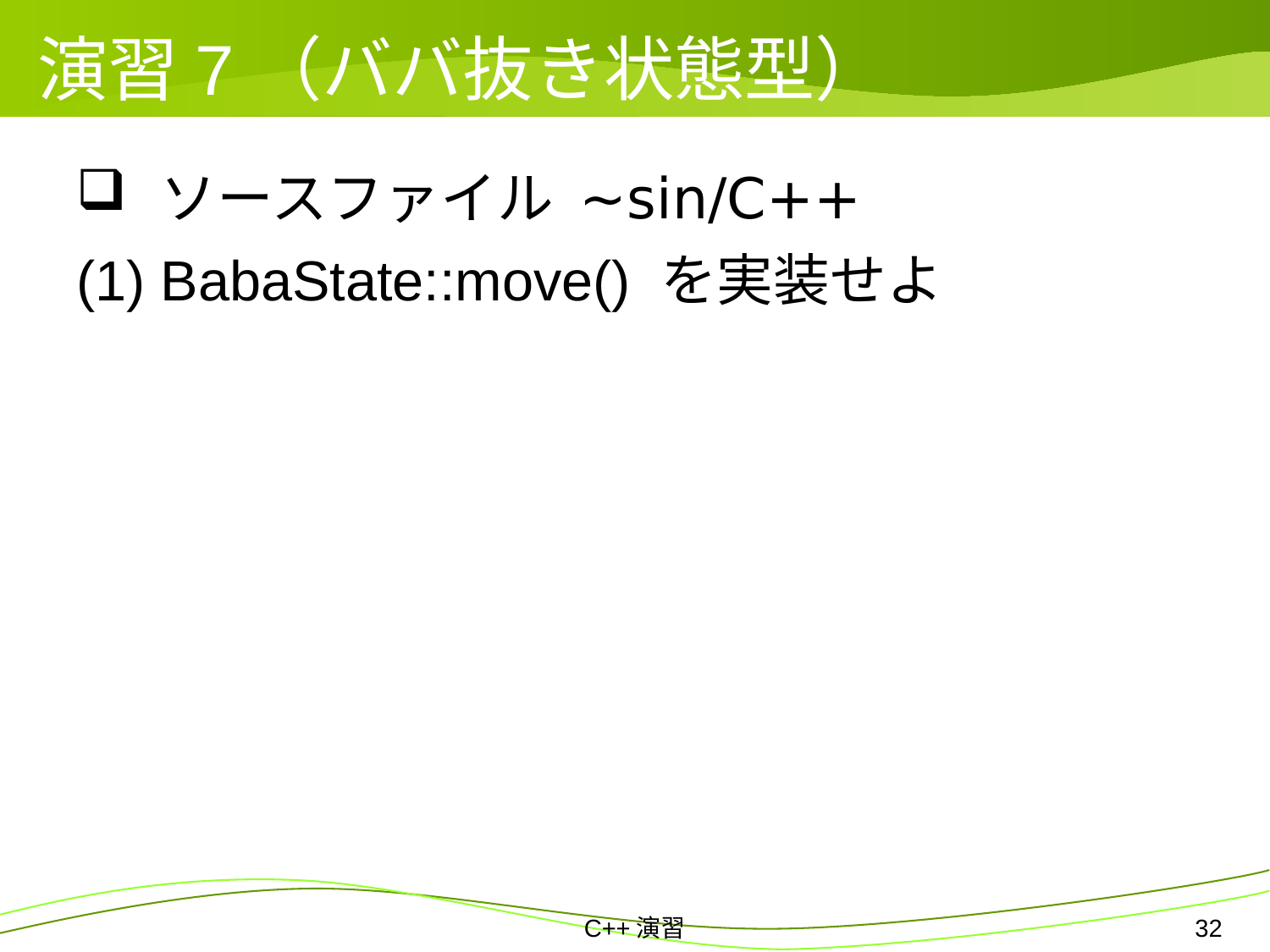

# 演習7（ババ抜き状態型）
ソースファイル ~sin/C++
BabaState::move() を実装せよ
C++演習
32